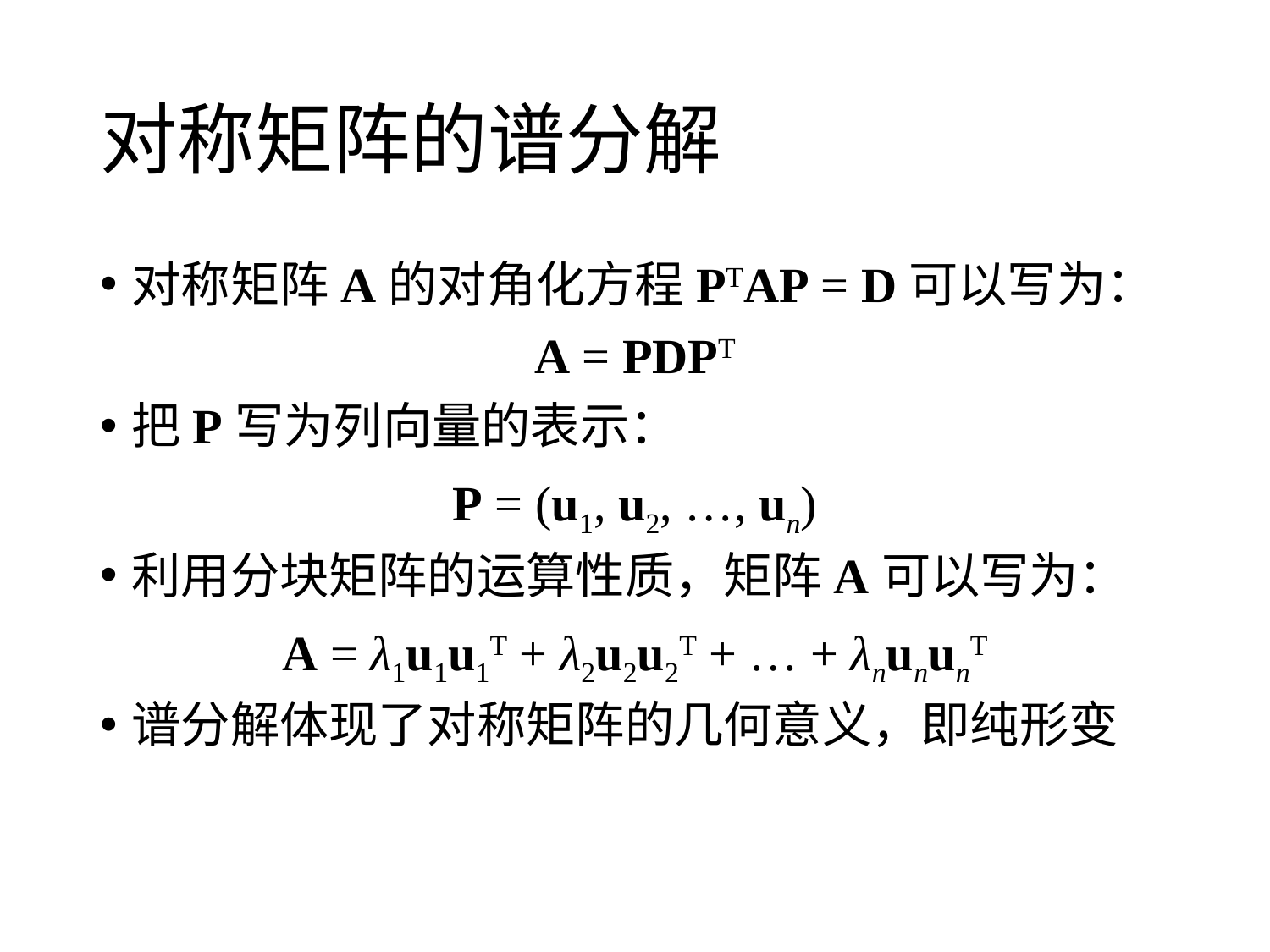

# 对称矩阵的谱分解
对称矩阵A的对角化方程PTAP = D可以写为：
A = PDPT
把P写为列向量的表示：
P = (u1, u2, …, un)
利用分块矩阵的运算性质，矩阵A可以写为：
A = λ1u1u1T + λ2u2u2T + … + λnununT
谱分解体现了对称矩阵的几何意义，即纯形变